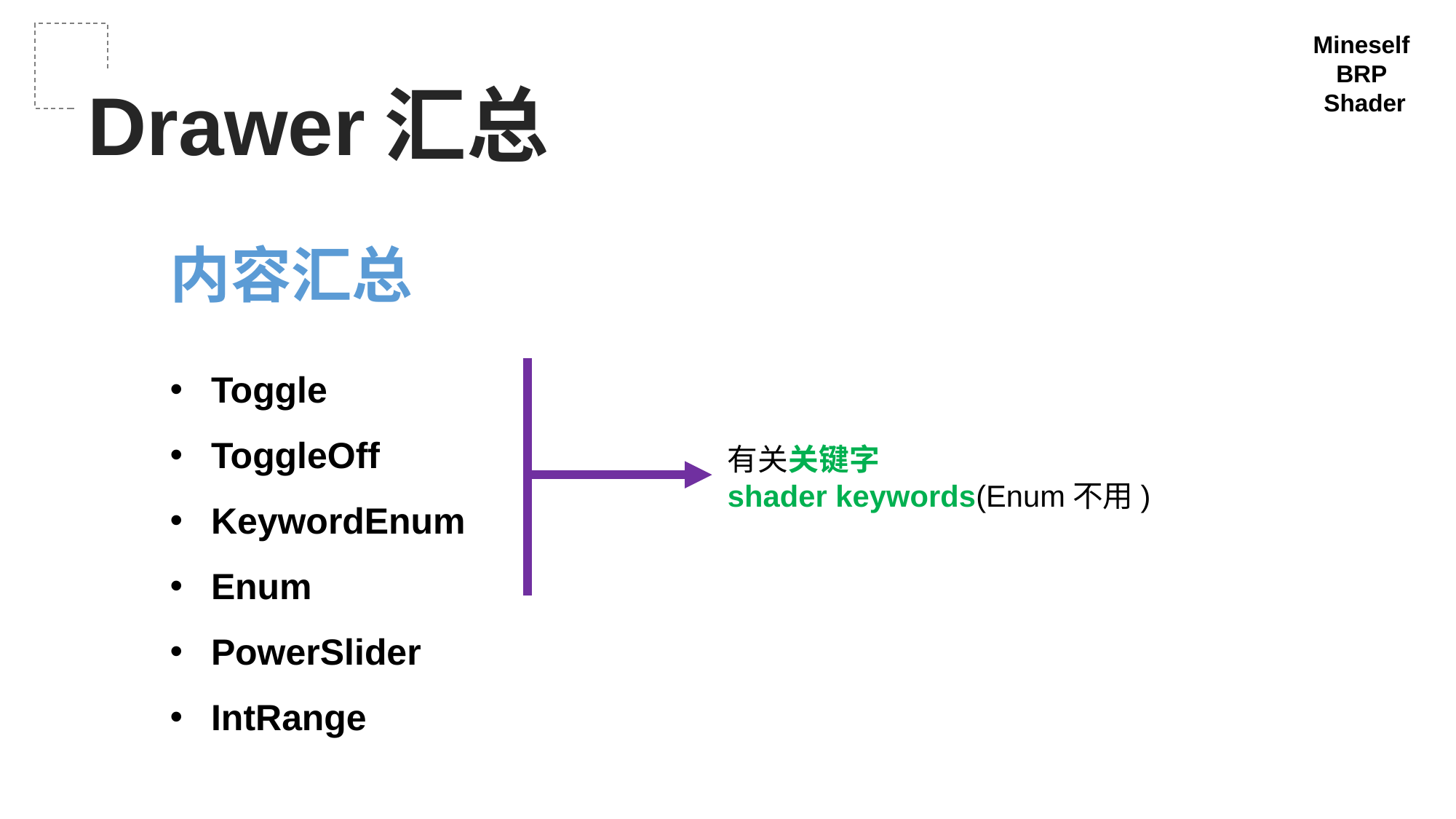

Mineself
BRP
Shader

Drawer汇总
内容汇总
Toggle
ToggleOff
KeywordEnum
Enum
PowerSlider
IntRange
有关关键字
shader keywords(Enum不用)